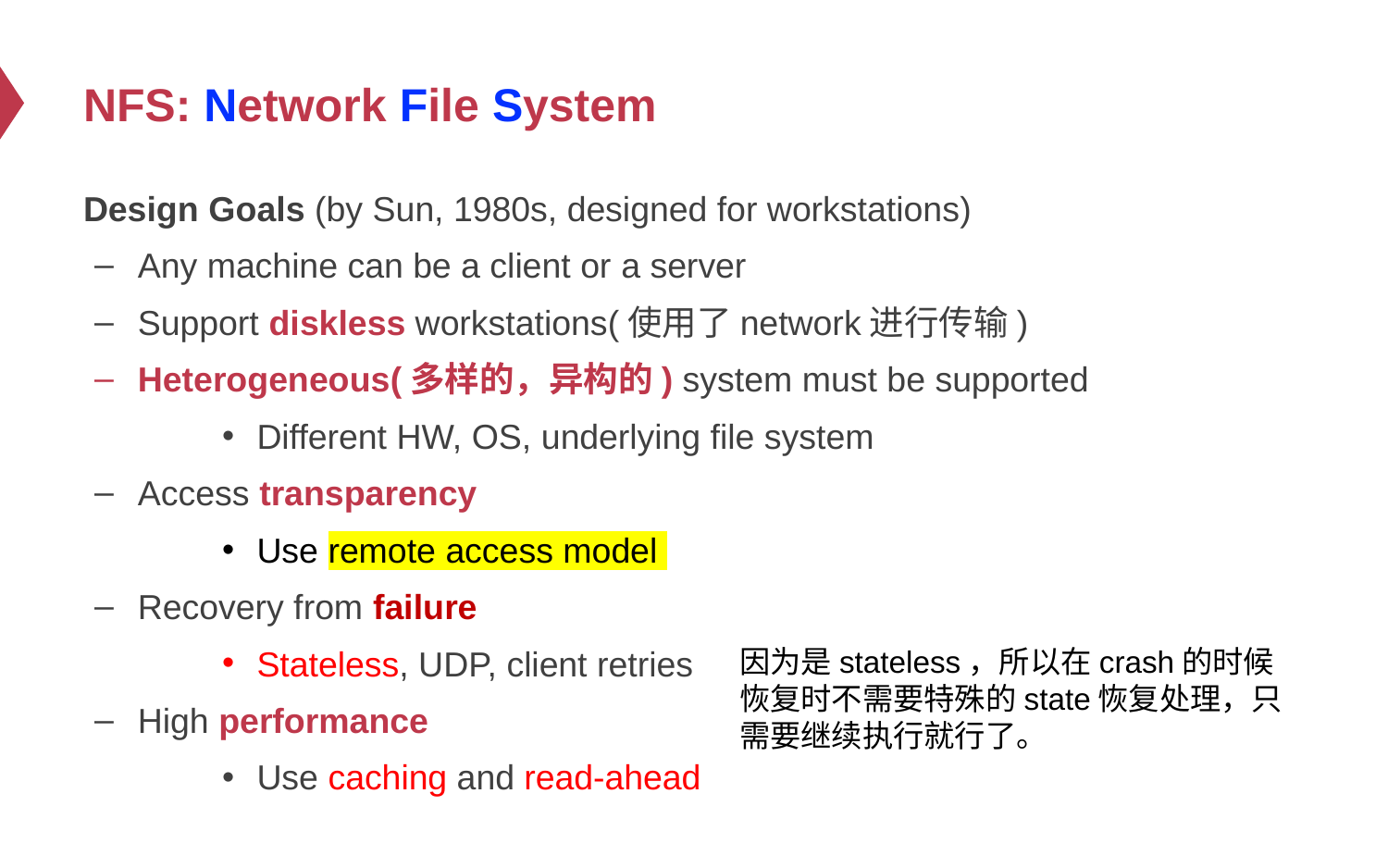

# NFS: Network File System
Design Goals (by Sun, 1980s, designed for workstations)
Any machine can be a client or a server
Support diskless workstations(使用了network进行传输)
Heterogeneous(多样的，异构的) system must be supported
Different HW, OS, underlying file system
Access transparency
Use remote access model
Recovery from failure
Stateless, UDP, client retries
High performance
Use caching and read-ahead

因为是stateless，所以在crash的时候恢复时不需要特殊的state恢复处理，只需要继续执行就行了。
13